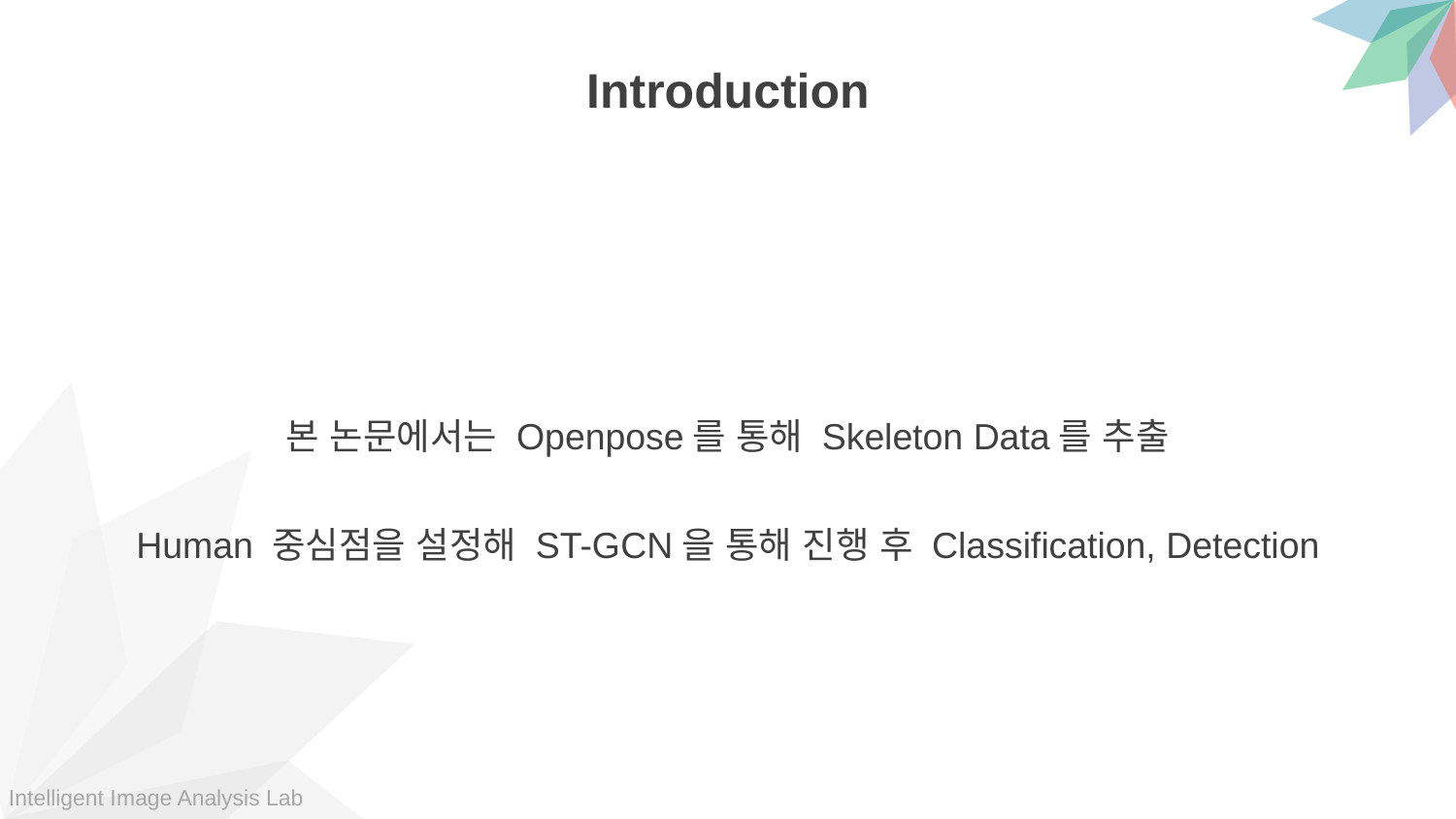

Introduction
본 논문에서는 Openpose를 통해 Skeleton Data를 추출
Human 중심점을 설정해 ST-GCN을 통해 진행 후 Classification, Detection